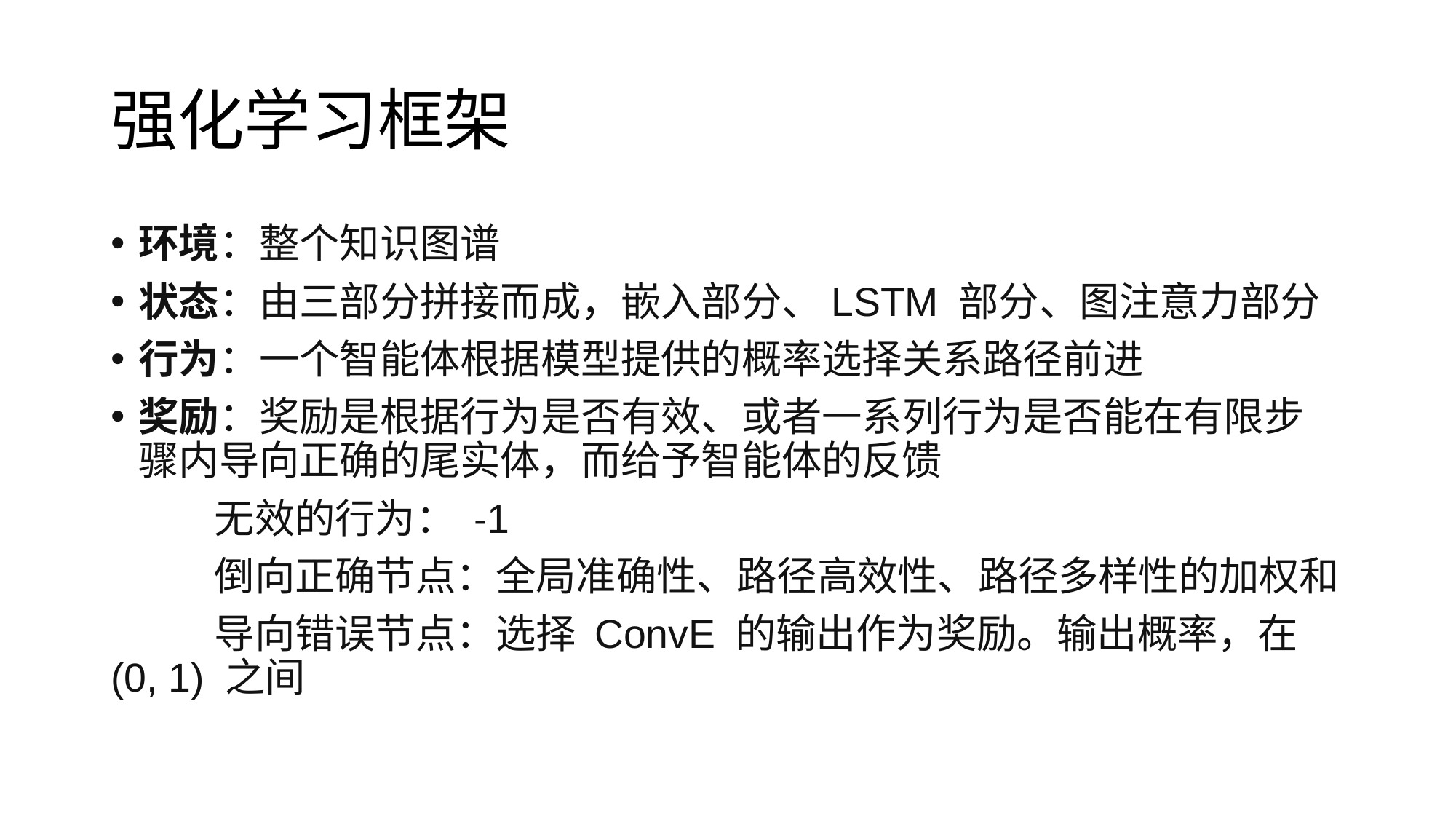

# 强化学习框架
环境：整个知识图谱
状态：由三部分拼接而成，嵌入部分、LSTM 部分、图注意力部分
行为：一个智能体根据模型提供的概率选择关系路径前进
奖励：奖励是根据行为是否有效、或者一系列行为是否能在有限步骤内导向正确的尾实体，而给予智能体的反馈
	无效的行为： -1
	倒向正确节点：全局准确性、路径高效性、路径多样性的加权和
	导向错误节点：选择 ConvE 的输出作为奖励。输出概率，在 (0, 1) 之间